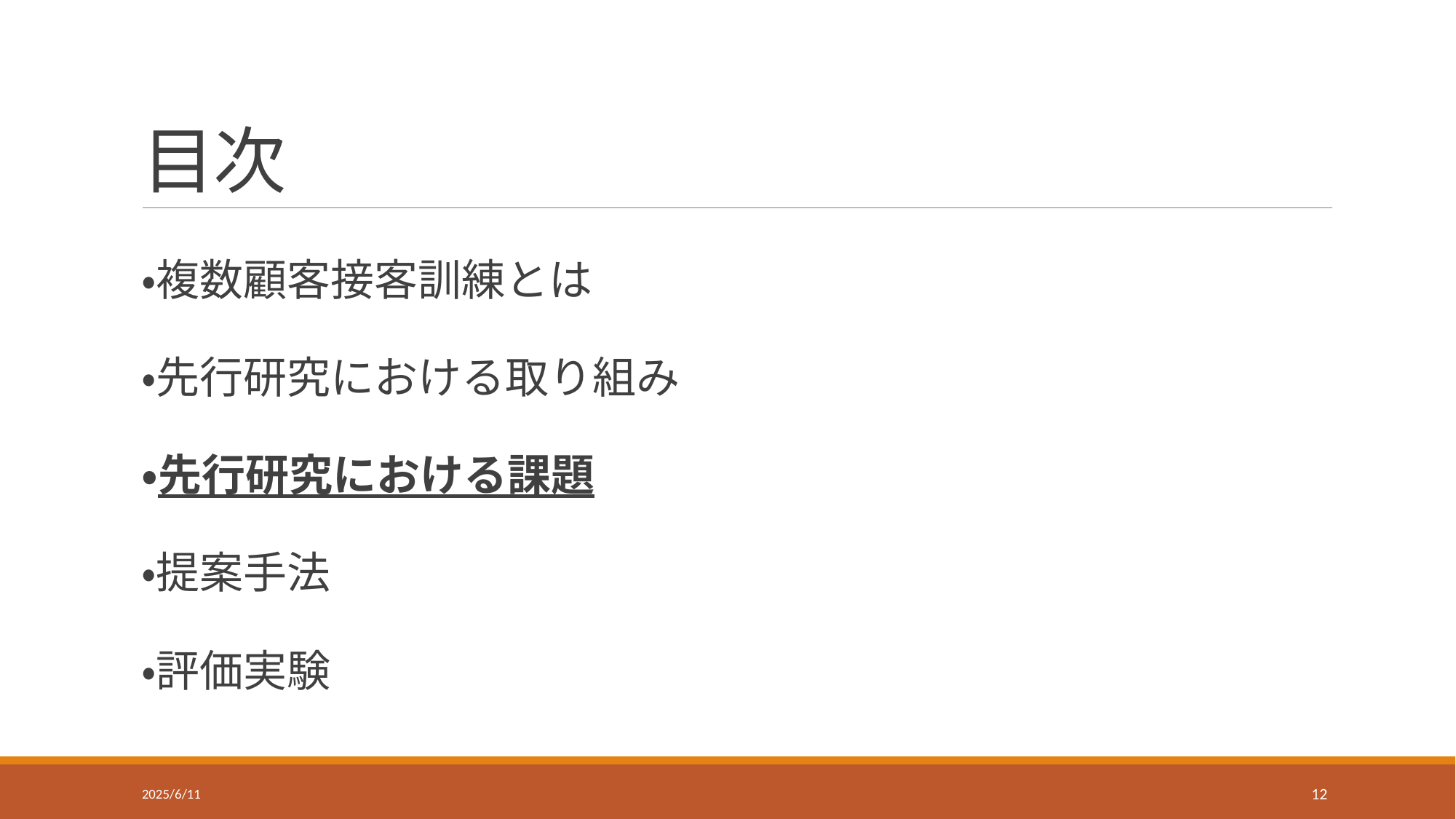

# 目次
・複数顧客接客訓練とは
・先行研究における取り組み
・先行研究における課題
・提案手法
・評価実験
2025/6/11
12